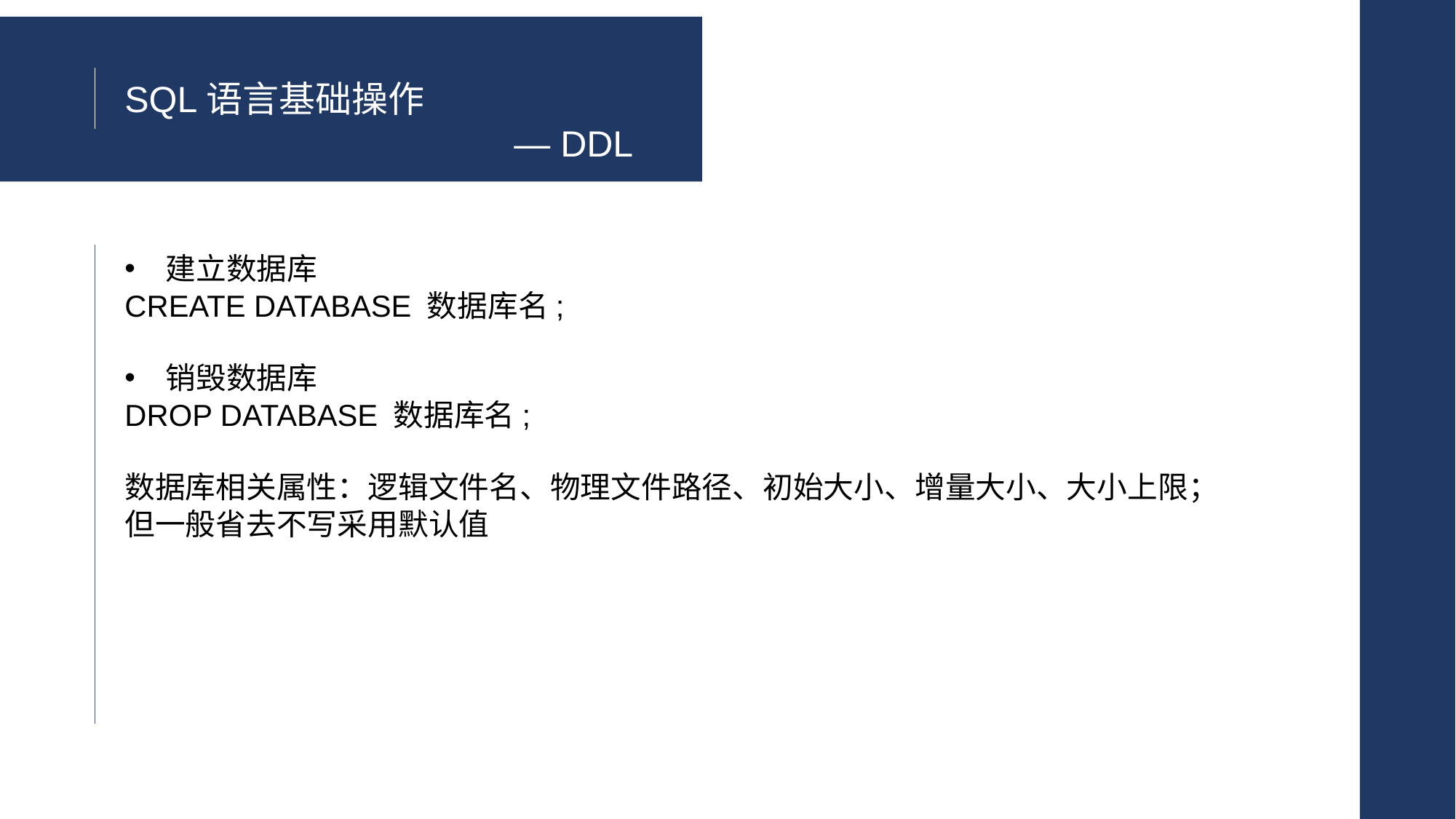

SQL语言基础操作
— DDL
建立数据库
CREATE DATABASE 数据库名;

销毁数据库
DROP DATABASE 数据库名;

数据库相关属性：逻辑文件名、物理文件路径、初始大小、增量大小、大小上限；但一般省去不写采用默认值